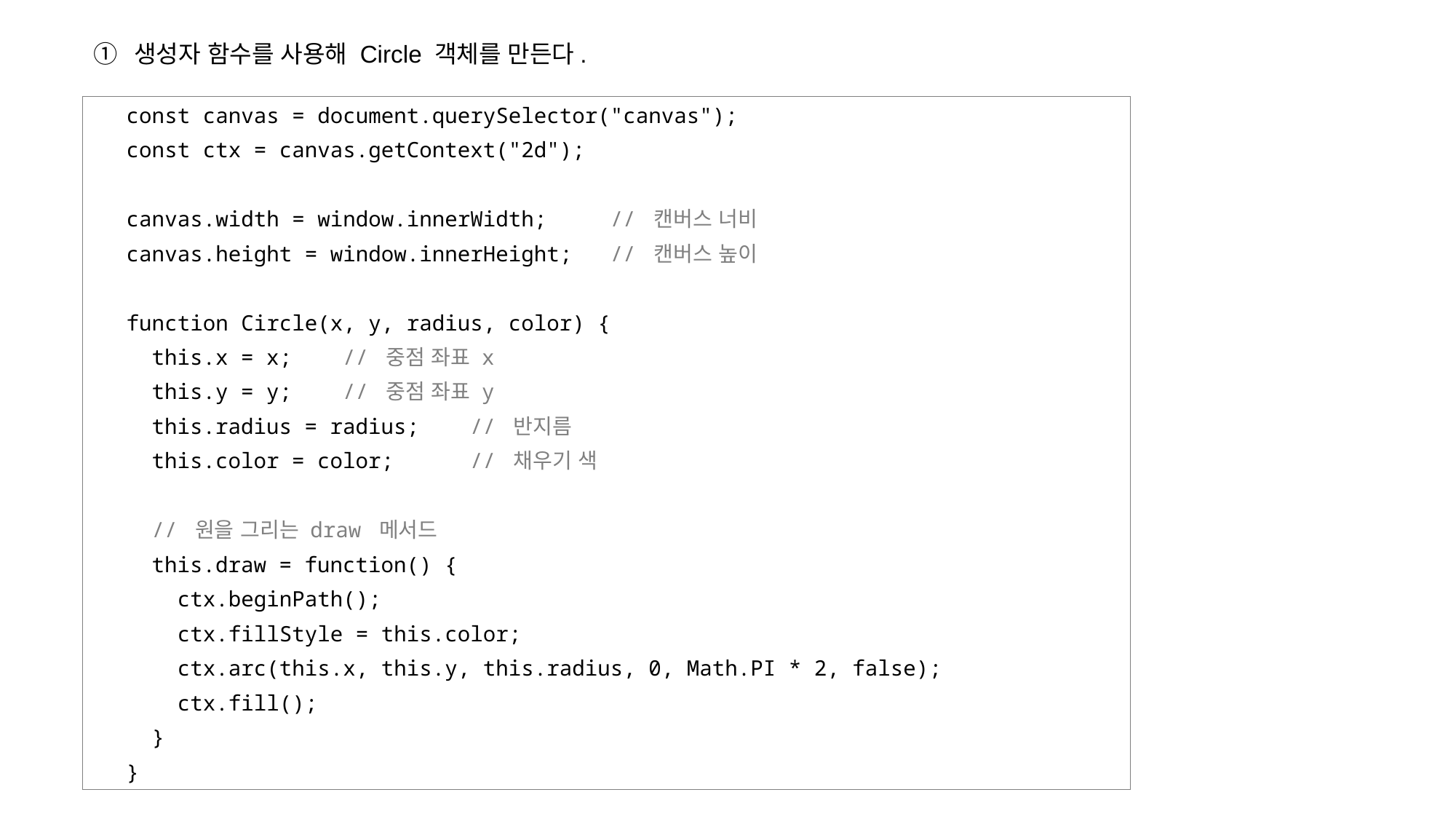

생성자 함수를 사용해 Circle 객체를 만든다.
  const canvas = document.querySelector("canvas");
  const ctx = canvas.getContext("2d");

  canvas.width = window.innerWidth;     // 캔버스 너비
  canvas.height = window.innerHeight;   // 캔버스 높이

  function Circle(x, y, radius, color) {
    this.x = x;    // 중점 좌표 x
    this.y = y;    // 중점 좌표 y
    this.radius = radius;    // 반지름
    this.color = color;      // 채우기 색

    // 원을 그리는 draw 메서드
    this.draw = function() {
      ctx.beginPath();
      ctx.fillStyle = this.color;
      ctx.arc(this.x, this.y, this.radius, 0, Math.PI * 2, false);
      ctx.fill();
    }
  }